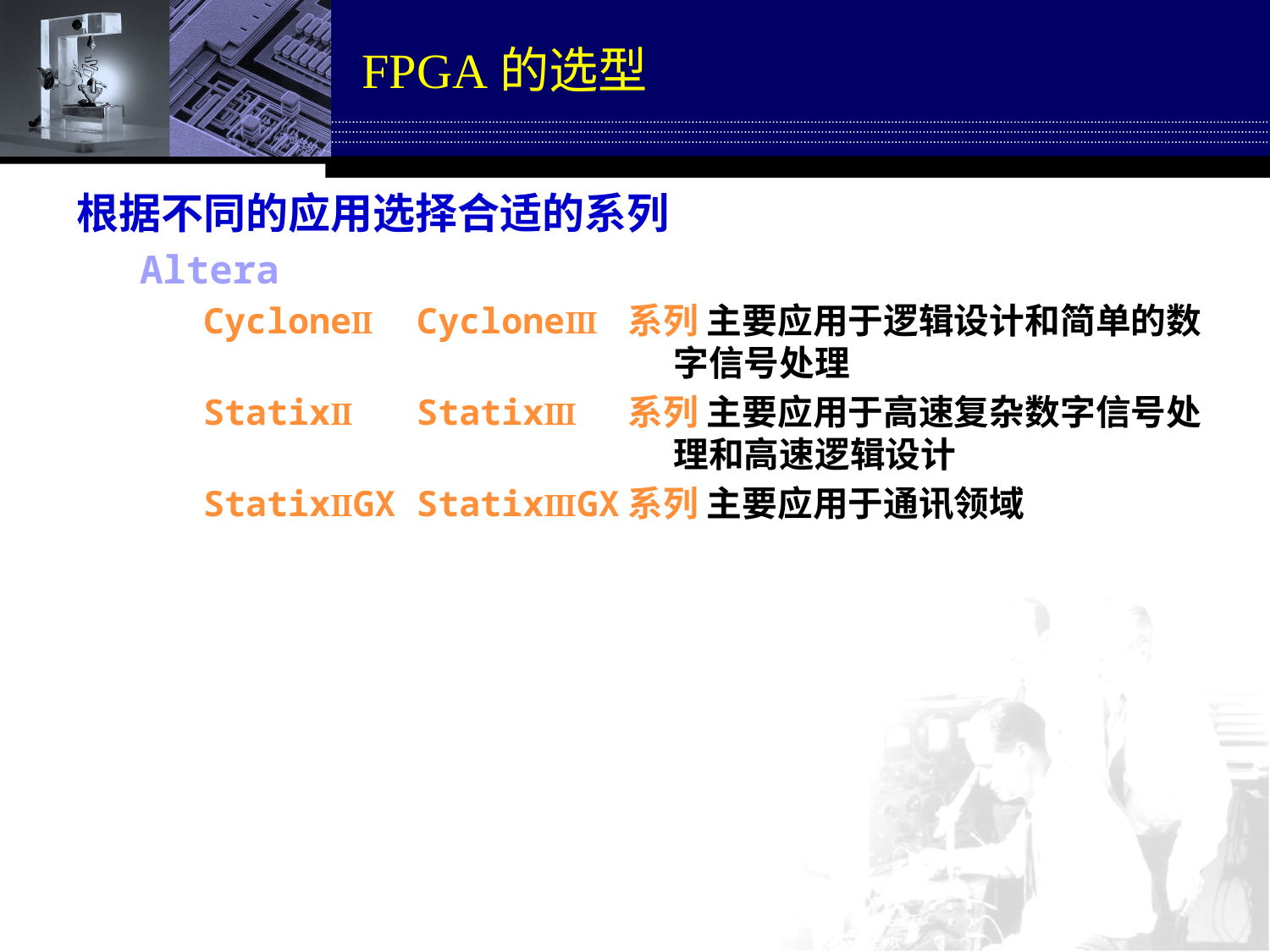

# FPGA的选型
根据不同的应用选择合适的系列
Altera
CycloneⅡ  CycloneⅢ 系列 主要应用于逻辑设计和简单的数字信号处理
StatixⅡ   StatixⅢ  系列 主要应用于高速复杂数字信号处理和高速逻辑设计
StatixⅡGX StatixⅢGX系列 主要应用于通讯领域